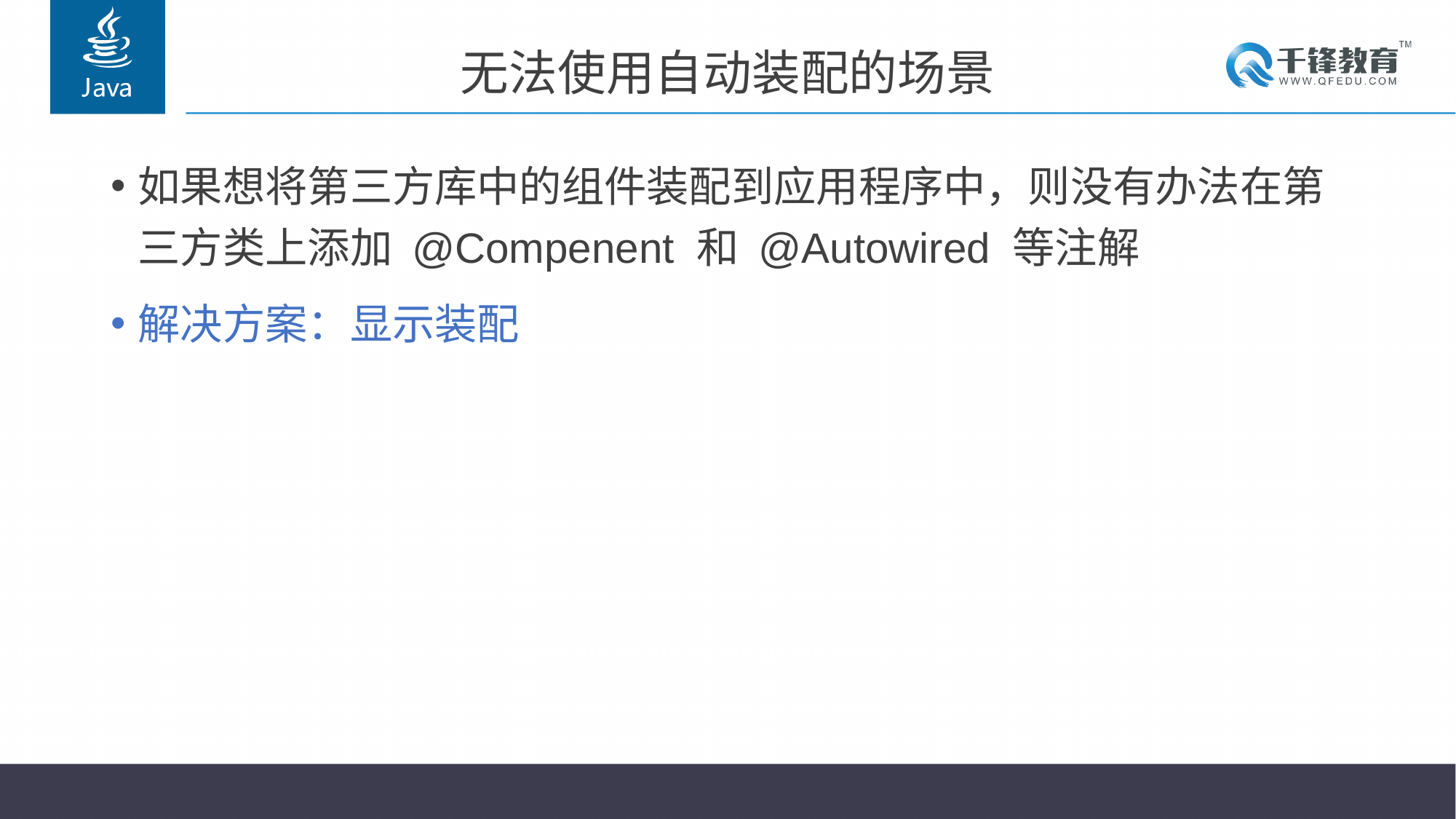

# 无法使用自动装配的场景
如果想将第三方库中的组件装配到应用程序中，则没有办法在第三方类上添加 @Compenent 和 @Autowired 等注解
解决方案：显示装配